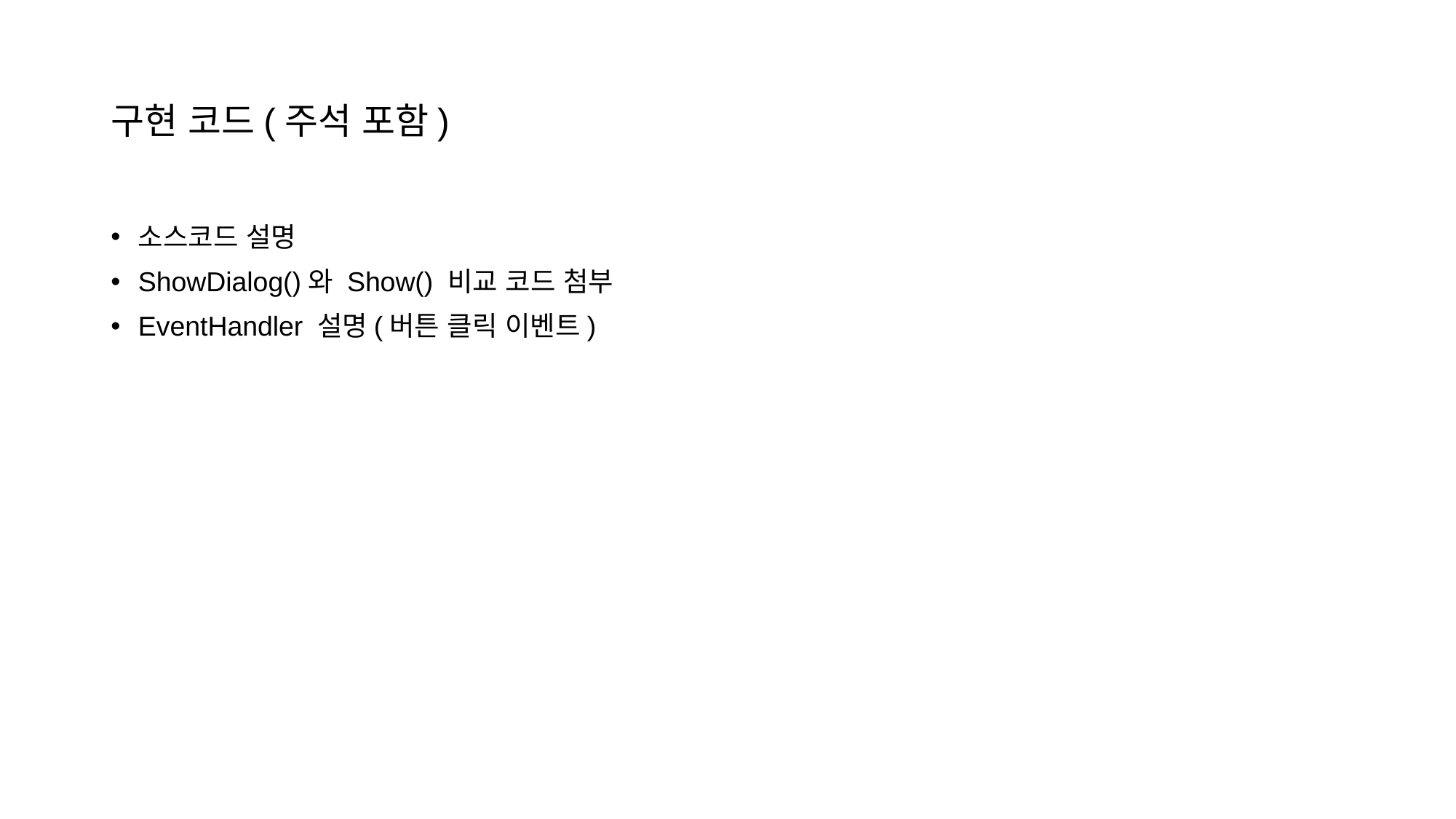

# 구현 코드(주석 포함)
소스코드 설명
ShowDialog()와 Show() 비교 코드 첨부
EventHandler 설명(버튼 클릭 이벤트)